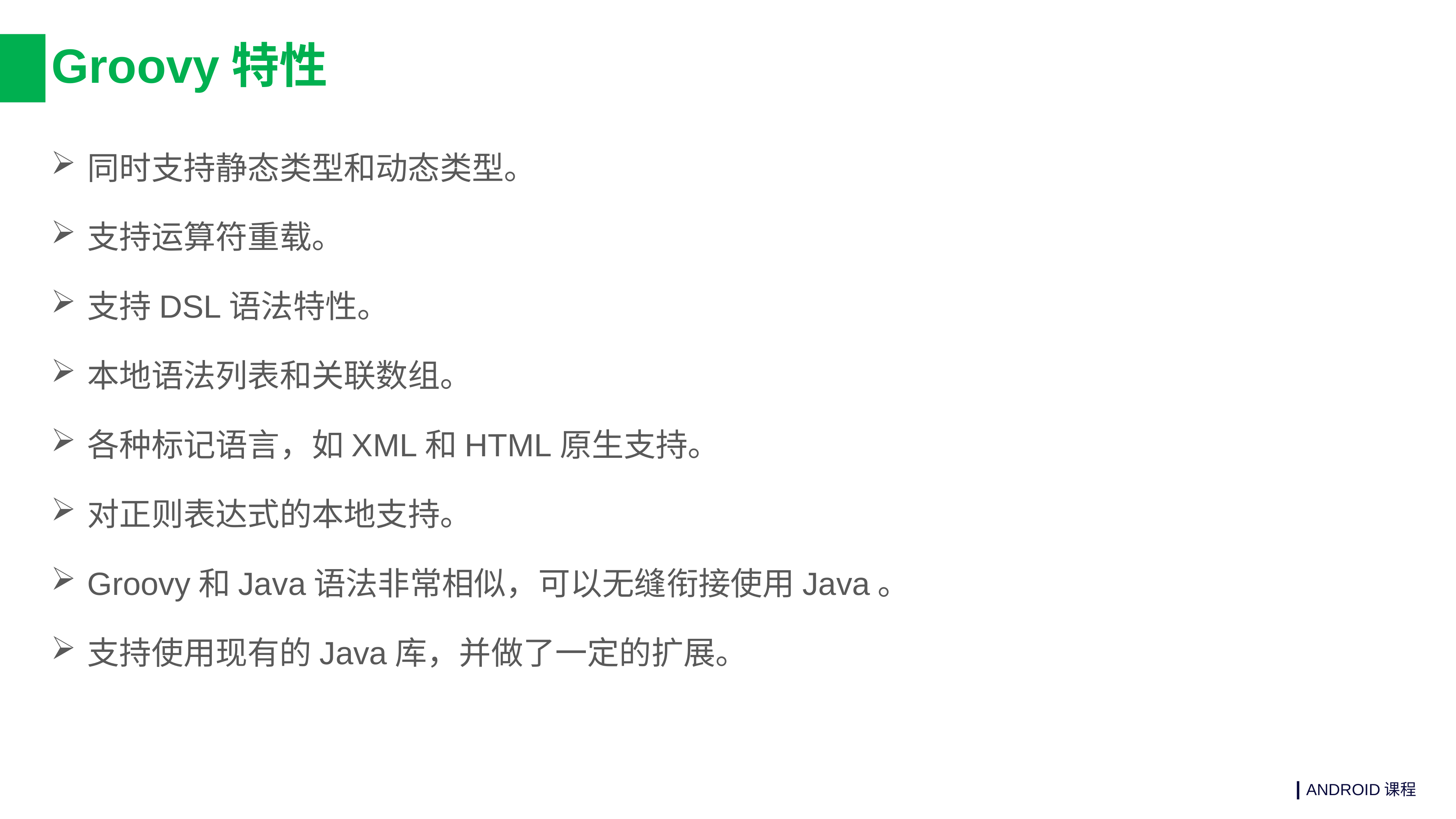

# Groovy特性
同时支持静态类型和动态类型。
支持运算符重载。
支持DSL语法特性。
本地语法列表和关联数组。
各种标记语言，如XML和HTML原生支持。
对正则表达式的本地支持。
Groovy和Java语法非常相似，可以无缝衔接使用Java。
支持使用现有的Java库，并做了一定的扩展。